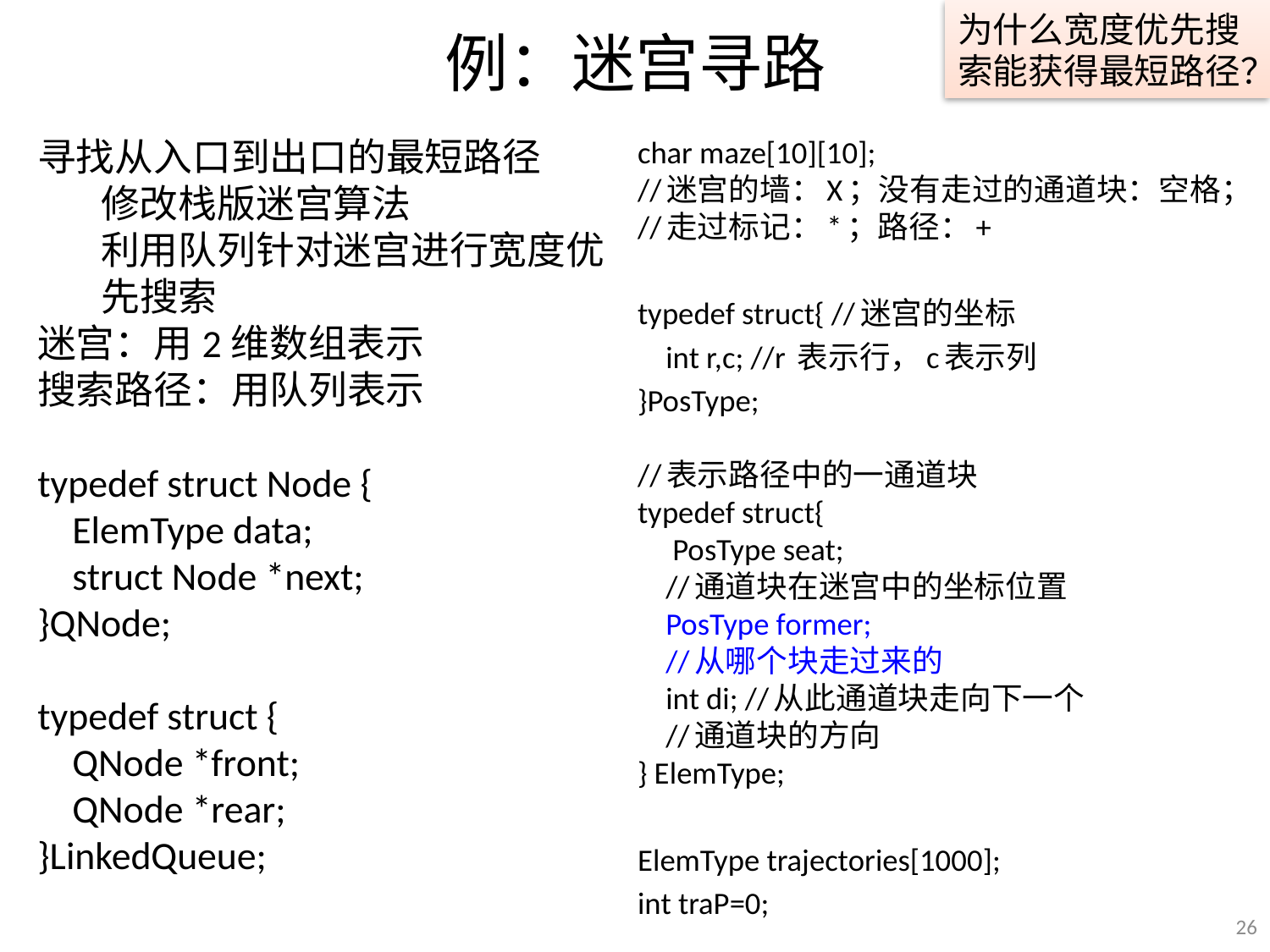

# 例：迷宫寻路
为什么宽度优先搜索能获得最短路径？
寻找从入口到出口的最短路径
修改栈版迷宫算法
利用队列针对迷宫进行宽度优先搜索
迷宫：用2维数组表示
搜索路径：用队列表示

typedef struct Node {
    ElemType data;
    struct Node *next;
}QNode;

typedef struct {
    QNode *front;
    QNode *rear;
}LinkedQueue;

char maze[10][10];
//迷宫的墙：X；没有走过的通道块：空格；
//走过标记：*；路径：+

typedef struct{ //迷宫的坐标
    int r,c; //r 表示行，c表示列
}PosType;

//表示路径中的一通道块
typedef struct{
     PosType seat;
    //通道块在迷宫中的坐标位置
    PosType former;
    //从哪个块走过来的
    int di; //从此通道块走向下一个
    //通道块的方向
} ElemType;

ElemType trajectories[1000];
int traP=0;

26